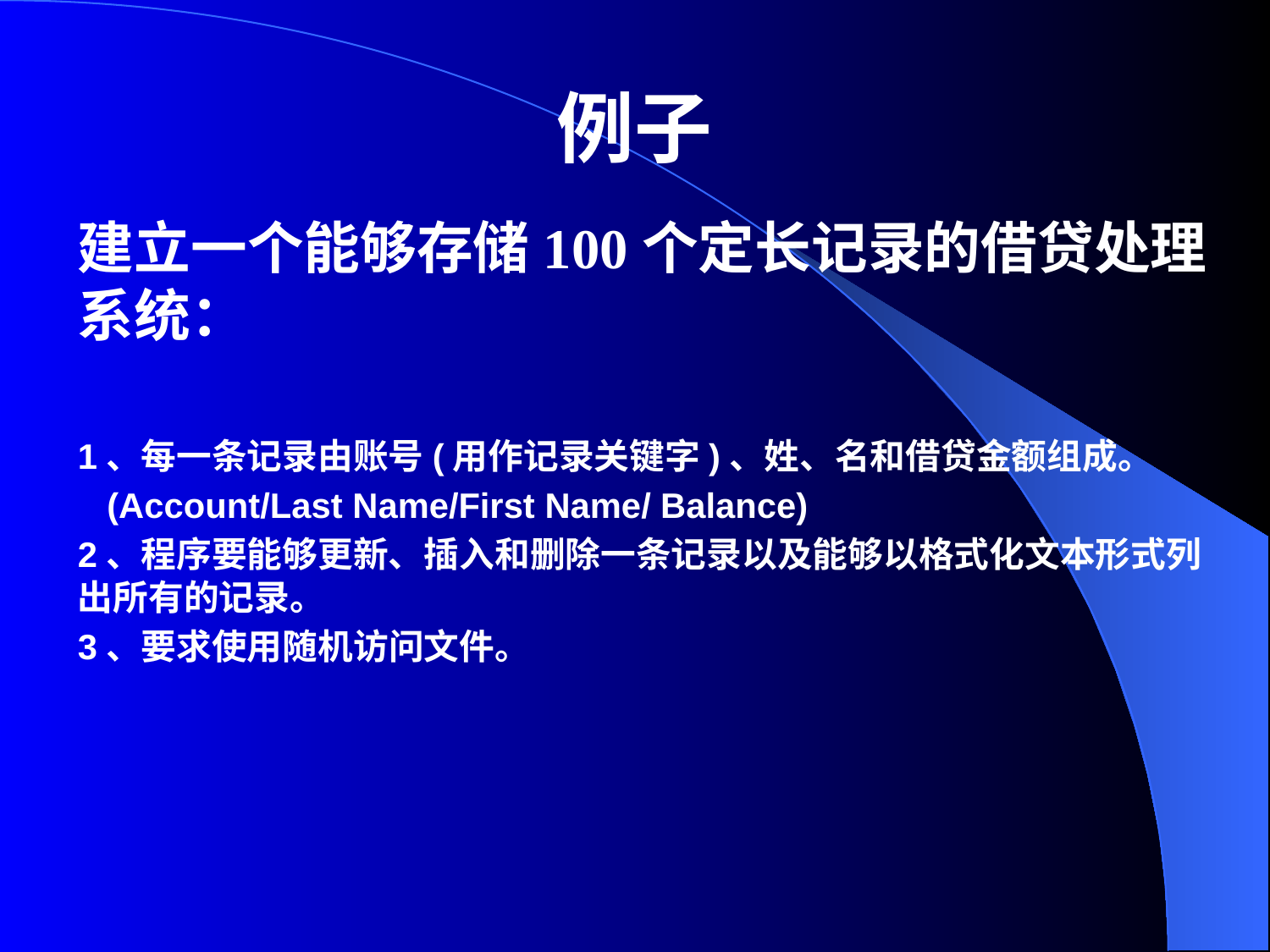

# 例子
建立一个能够存储100个定长记录的借贷处理系统：

1、每一条记录由账号(用作记录关键字)、姓、名和借贷金额组成。
   (Account/Last Name/First Name/ Balance)
2、程序要能够更新、插入和删除一条记录以及能够以格式化文本形式列出所有的记录。
3、要求使用随机访问文件。